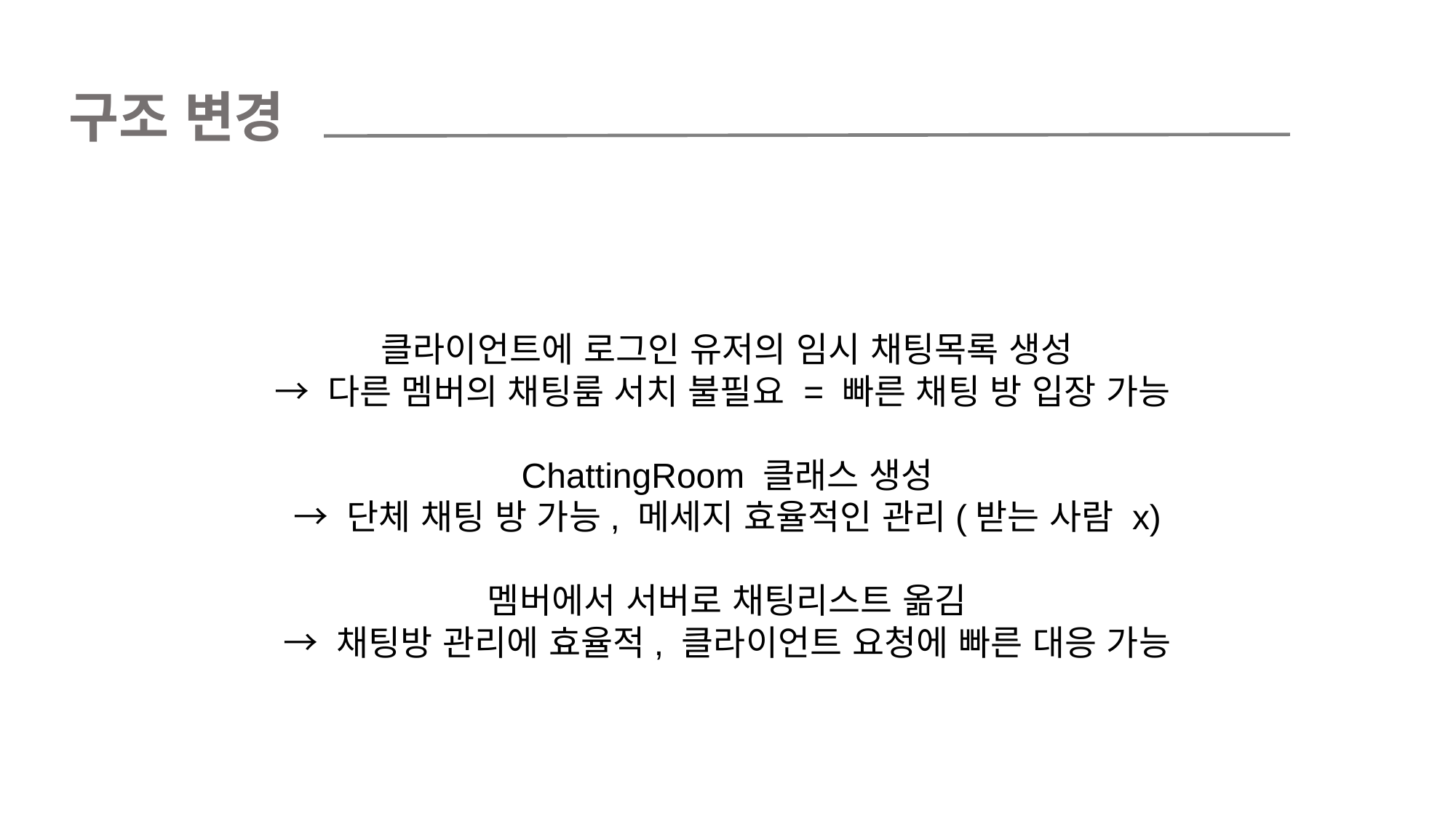

구조 변경

클라이언트에 로그인 유저의 임시 채팅목록 생성
→ 다른 멤버의 채팅룸 서치 불필요 = 빠른 채팅 방 입장 가능

ChattingRoom 클래스 생성
→ 단체 채팅 방 가능, 메세지 효율적인 관리(받는 사람 x)

멤버에서 서버로 채팅리스트 옮김
→ 채팅방 관리에 효율적, 클라이언트 요청에 빠른 대응 가능